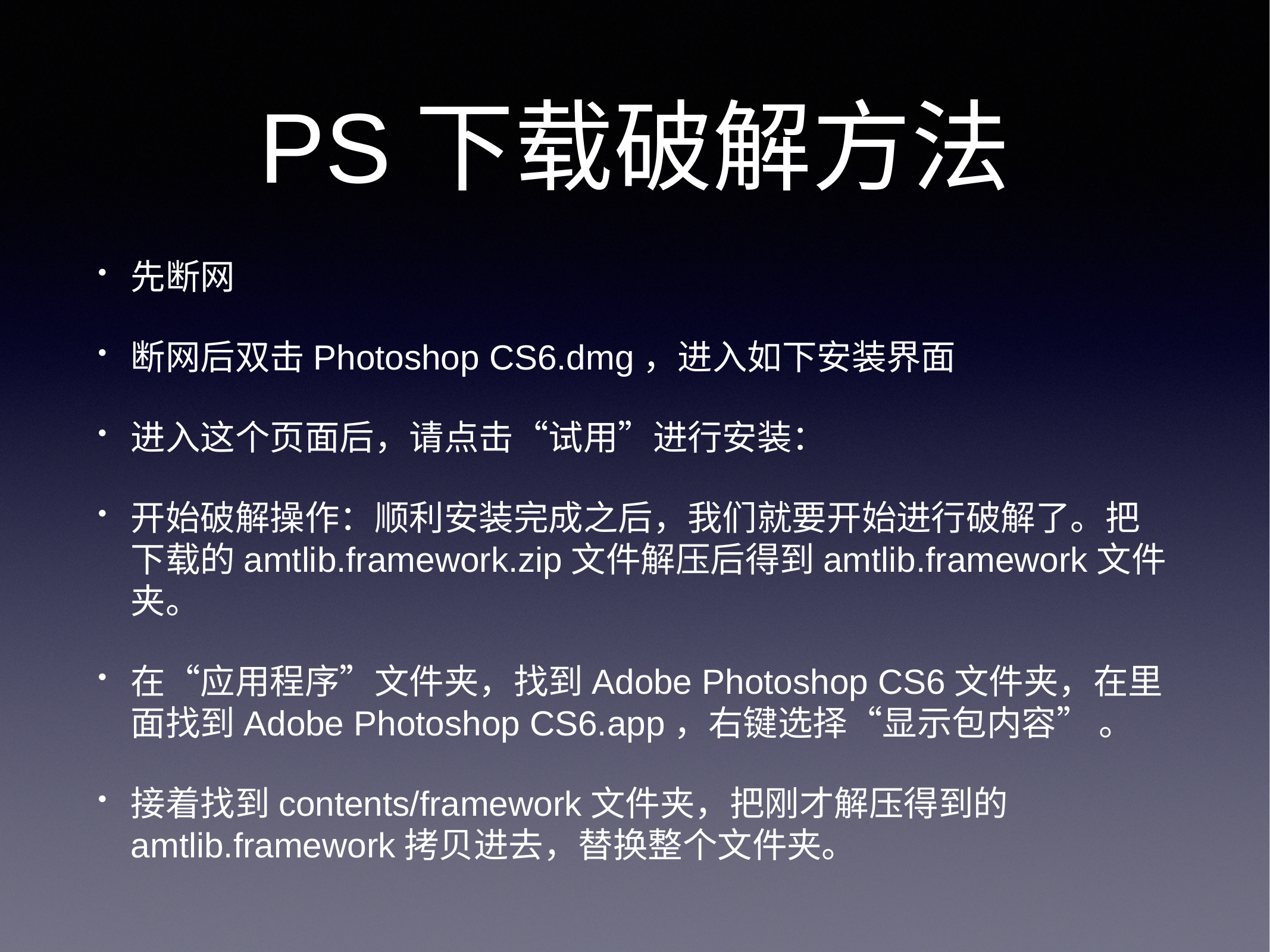

# PS下载破解方法
先断网
断网后双击Photoshop CS6.dmg，进入如下安装界面
进入这个页面后，请点击“试用”进行安装：
开始破解操作：顺利安装完成之后，我们就要开始进行破解了。把下载的amtlib.framework.zip文件解压后得到amtlib.framework文件夹。
在“应用程序”文件夹，找到Adobe Photoshop CS6文件夹，在里面找到Adobe Photoshop CS6.app，右键选择“显示包内容” 。
接着找到contents/framework文件夹，把刚才解压得到的amtlib.framework拷贝进去，替换整个文件夹。